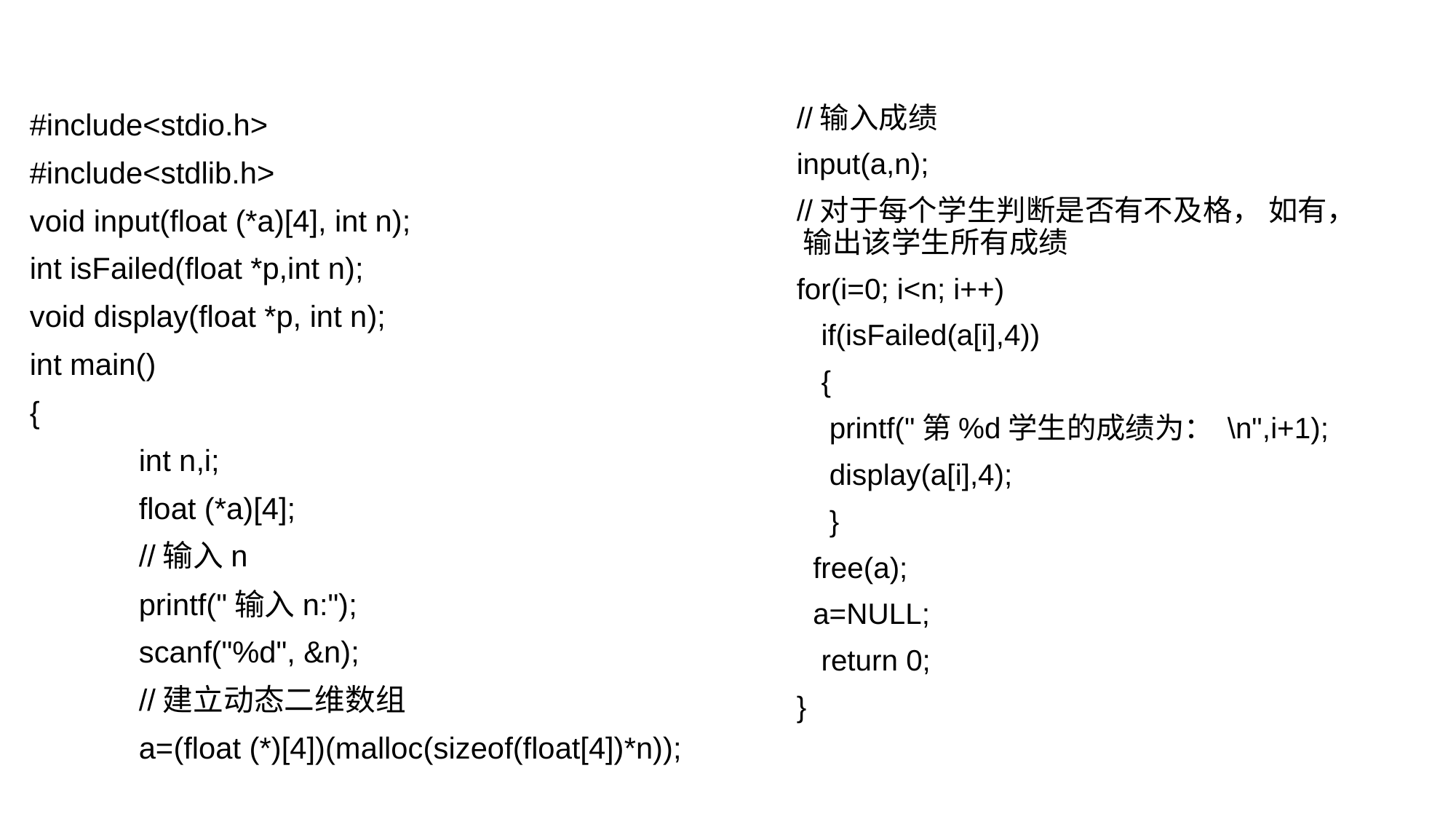

//输入成绩
input(a,n);
//对于每个学生判断是否有不及格， 如有， 输出该学生所有成绩
for(i=0; i<n; i++)
   if(isFailed(a[i],4))
   {
    printf("第%d学生的成绩为： \n",i+1);
    display(a[i],4);
    }
  free(a);
  a=NULL;
   return 0;
}
#include<stdio.h>
#include<stdlib.h>
void input(float (*a)[4], int n);
int isFailed(float *p,int n);
void display(float *p, int n);
int main()
{
	int n,i;
	float (*a)[4];
	//输入n
	printf("输入n:");
	scanf("%d", &n);
	//建立动态二维数组
	a=(float (*)[4])(malloc(sizeof(float[4])*n));